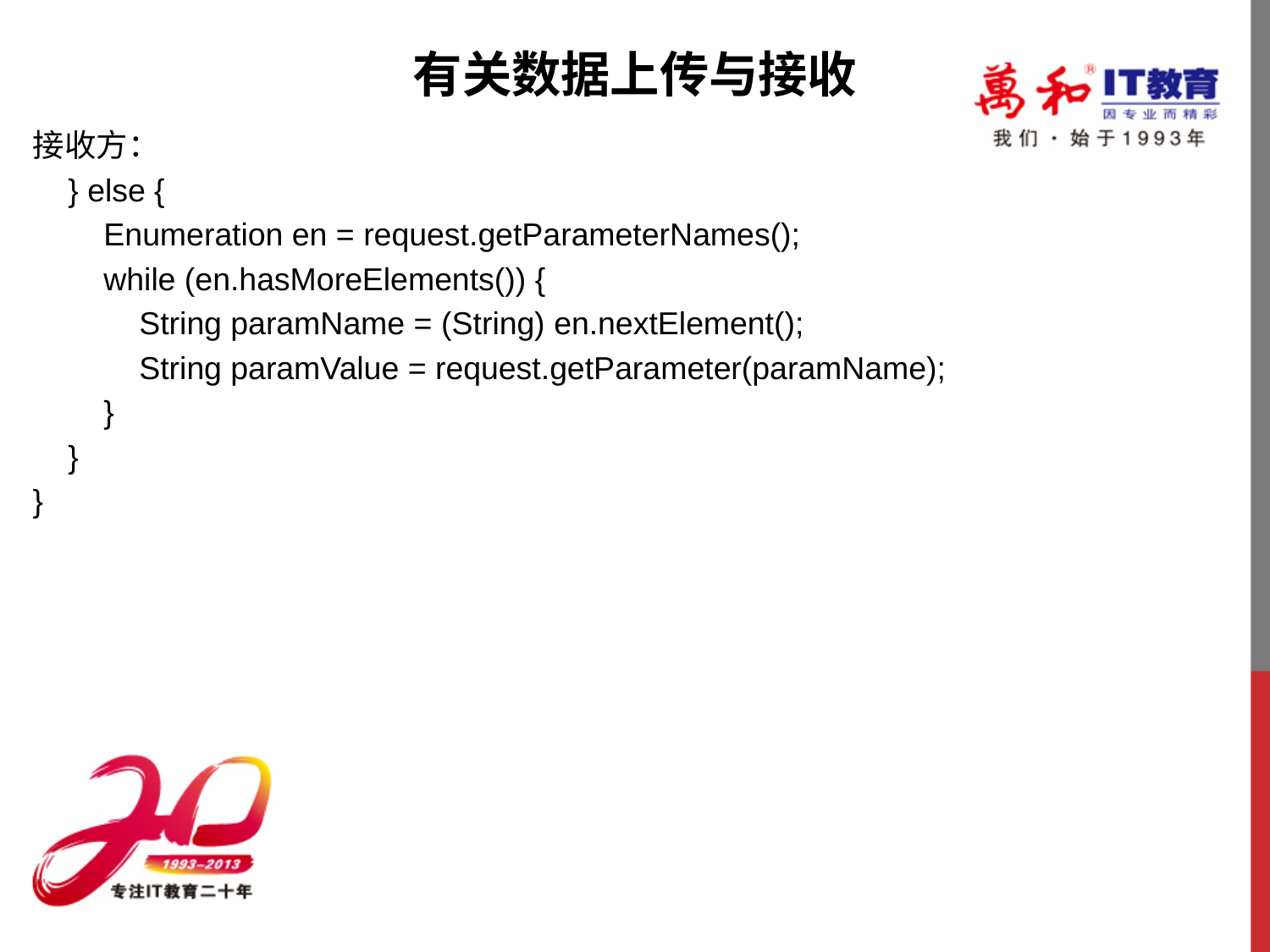

# 有关数据上传与接收
接收方：
    } else {
        Enumeration en = request.getParameterNames();
        while (en.hasMoreElements()) {
            String paramName = (String) en.nextElement();
            String paramValue = request.getParameter(paramName);
        }
    }
}